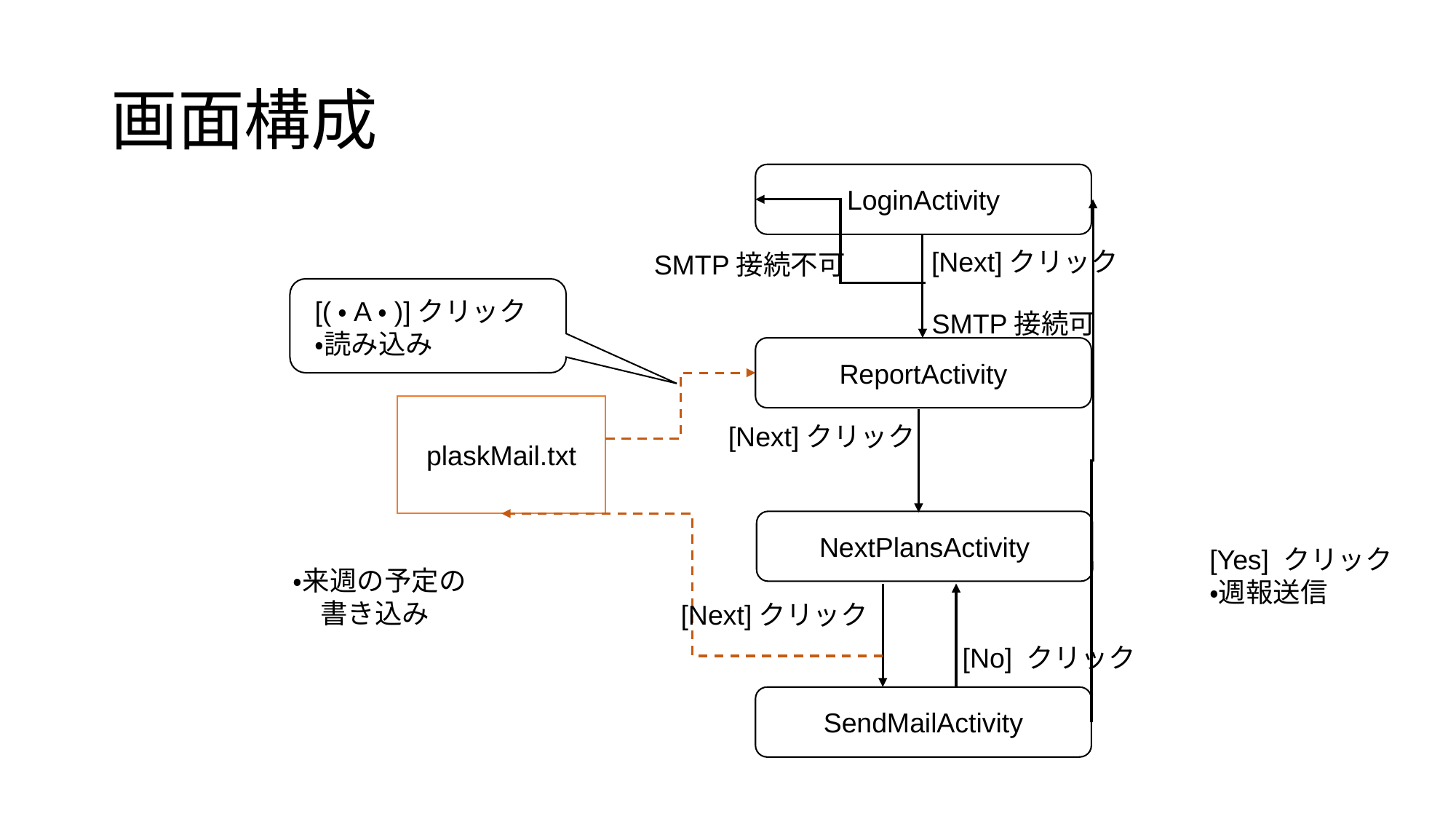

# 画面構成
LoginActivity
[Next]クリック

[(・A・)]クリック
・読み込み
ReportActivity
plaskMail.txt
[Next]クリック
NextPlansActivity
[Yes] クリック
・週報送信
・来週の予定の
　書き込み
[Next]クリック
[No] クリック
SendMailActivity
SMTP接続不可
SMTP接続可